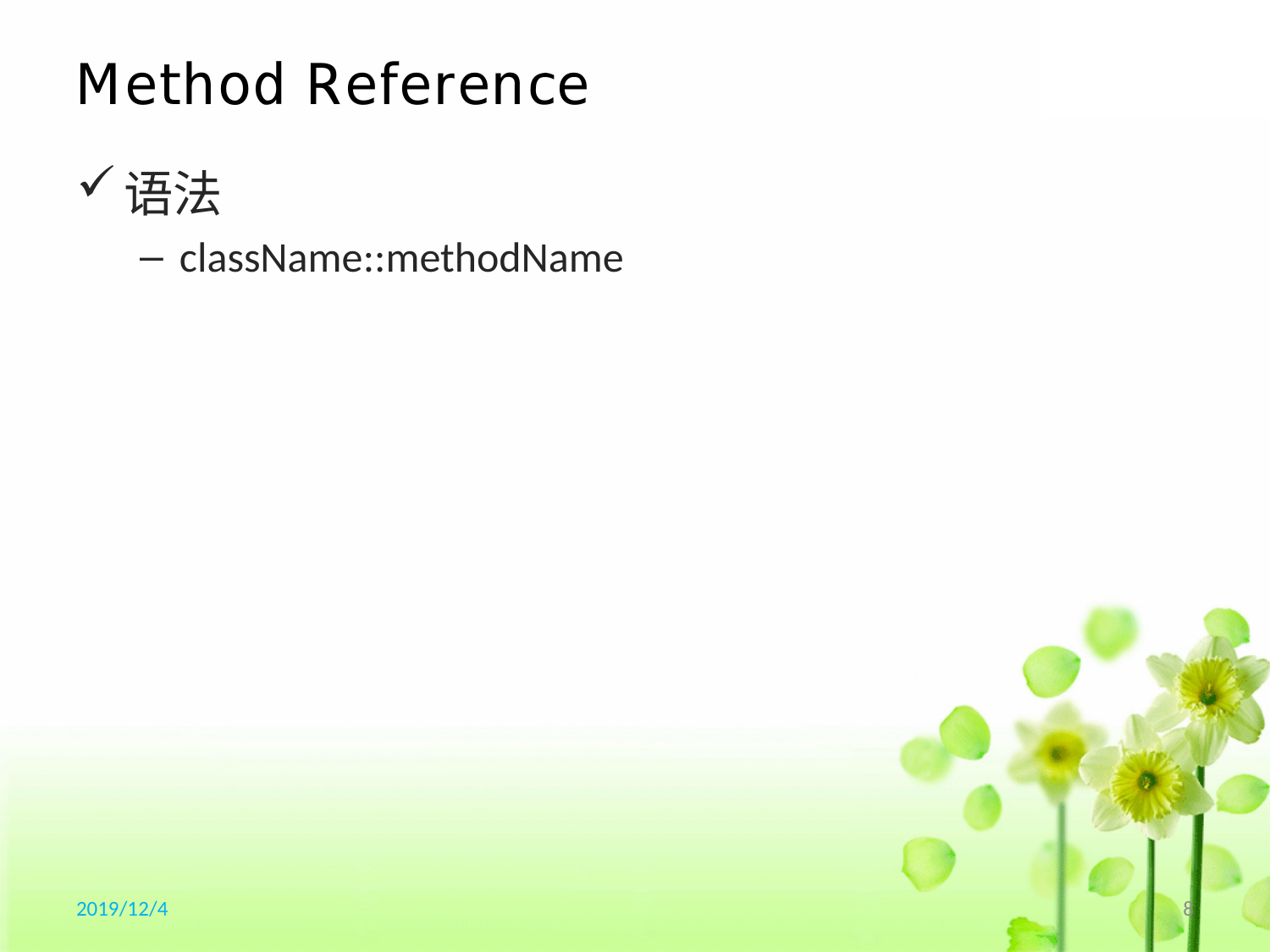

# Method Reference
语法
className::methodName
2019/12/4
8